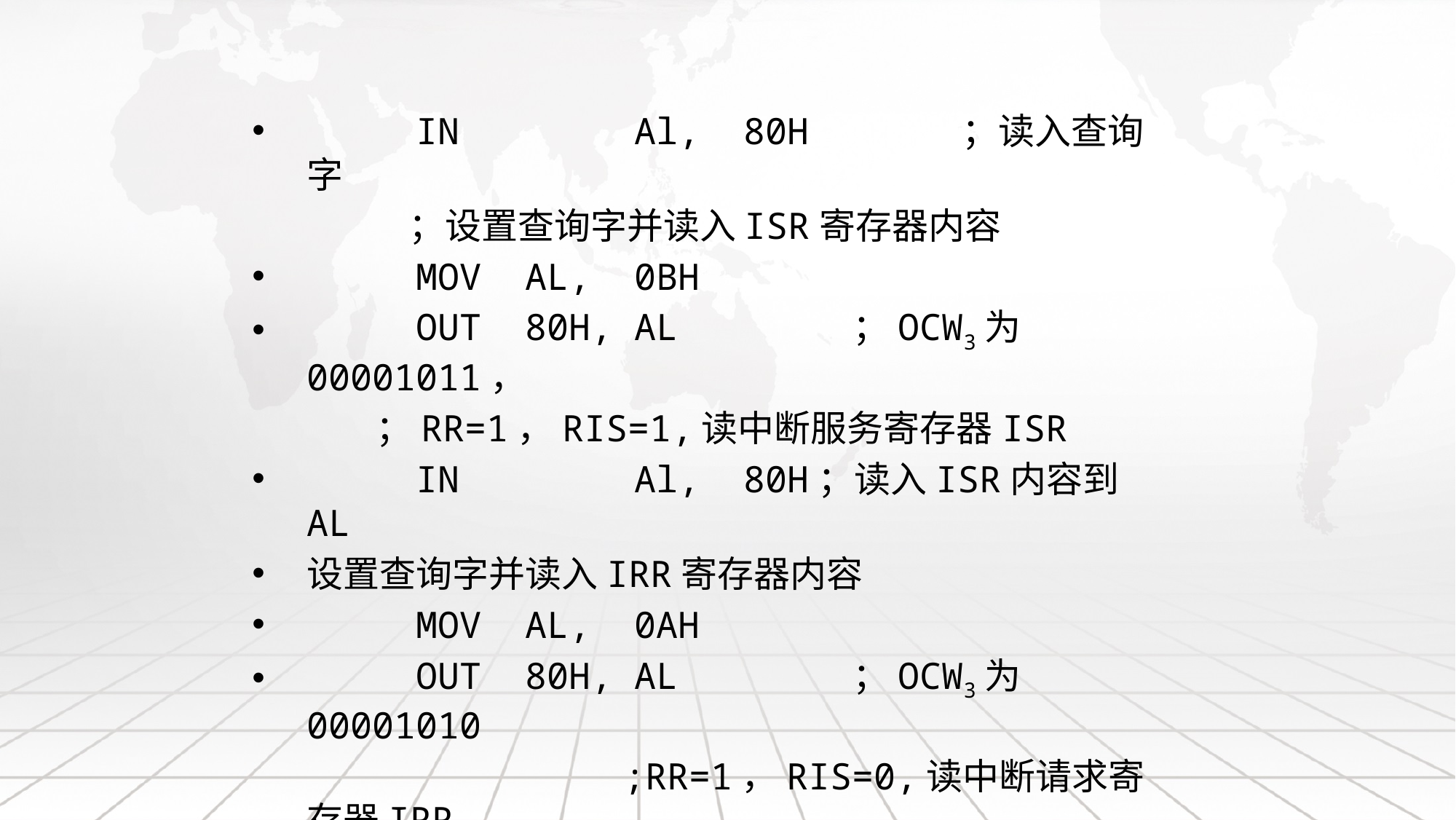

IN		Al,	80H		；读入查询字
                  ；设置查询字并读入ISR寄存器内容
	MOV	AL,	0BH
	OUT	80H,	AL		；OCW3为00001011，
              ；RR=1，RIS=1,读中断服务寄存器ISR
	IN		Al,	80H；读入ISR内容到AL
设置查询字并读入IRR寄存器内容
	MOV	AL,	0AH
	OUT	80H,	AL		；OCW3为00001010
                 ;RR=1，RIS=0,读中断请求寄存器IRR
	IN		Al,	80H	；读入IRR内容到AL